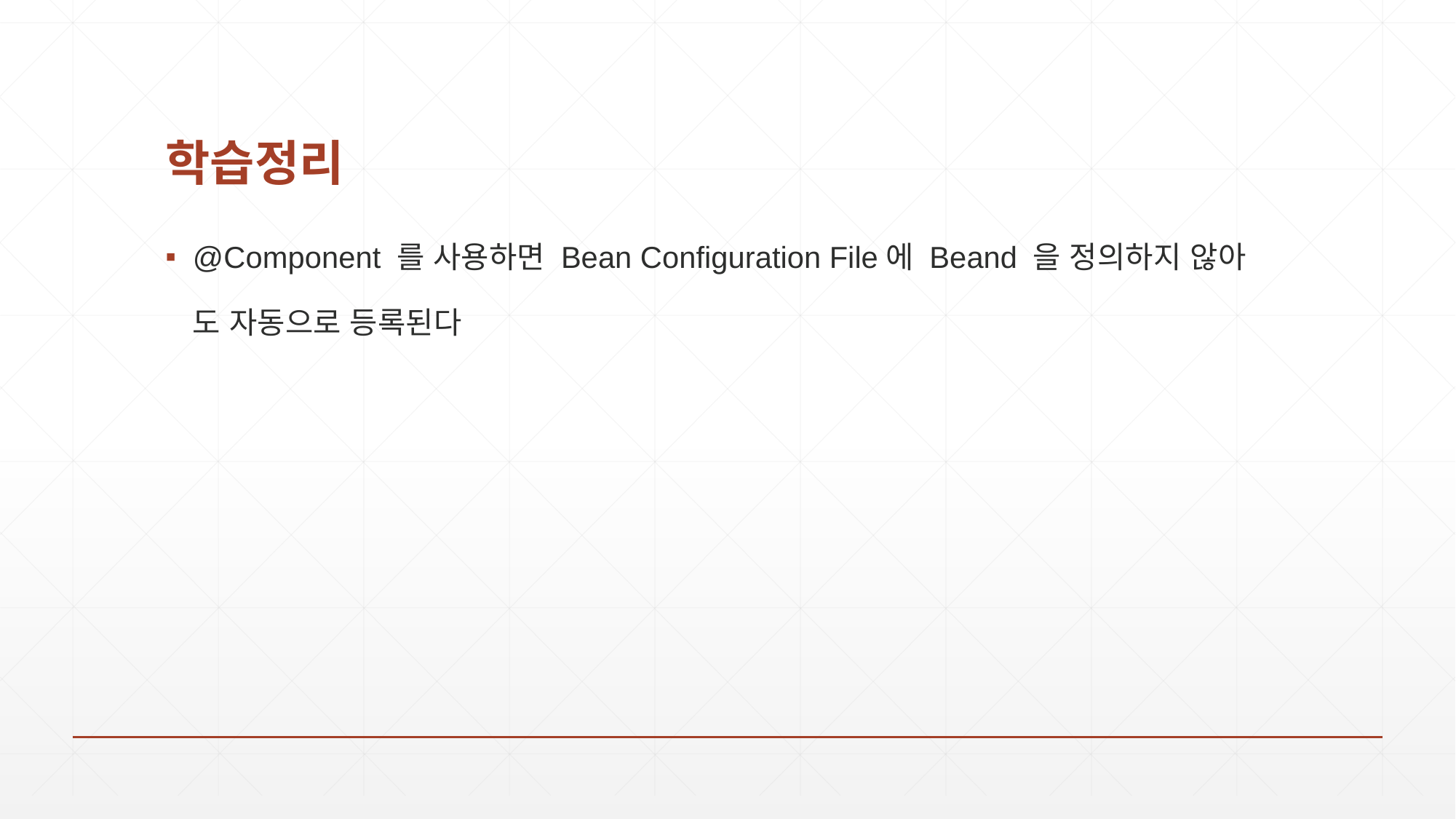

# 학습정리
@Component 를 사용하면 Bean Configuration File에 Beand 을 정의하지 않아
도 자동으로 등록된다